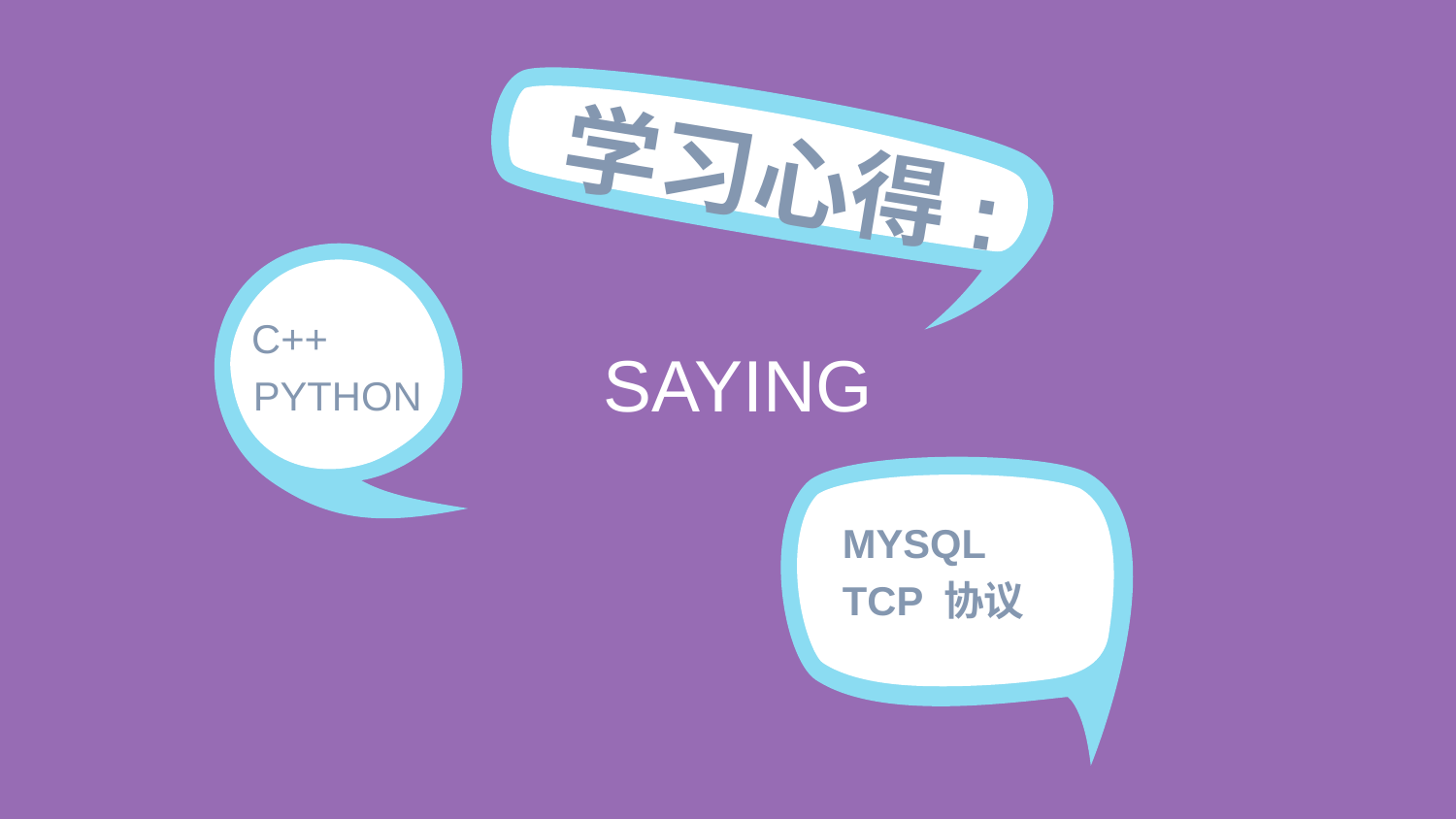

学习心得:

C++
PYTHON
SAYING

                MYSQL
TCP 协议